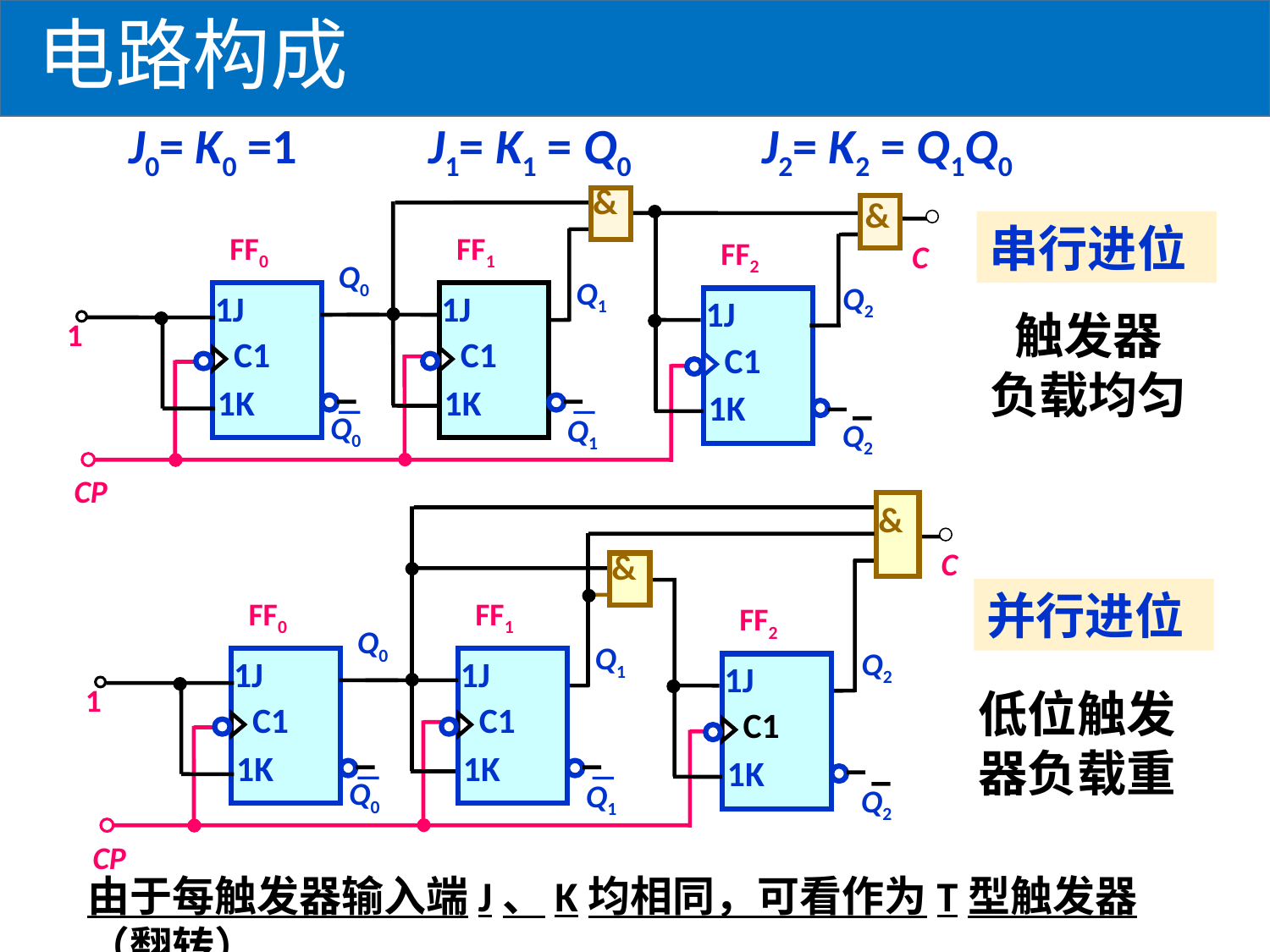

# 电路构成
J0= K0 =1
J1= K1 = Q0
J2= K2 = Q1Q0
&
&

FF0
FF1
FF2

C

Q0
Q1
Q2
1J
1J

1J

1

C1
C1
C1

1K
1K
1K

Q0

Q1

Q2

CP
串行进位
触发器
负载均匀
&

C
&

FF0
FF1

FF2

Q0
Q1
Q2
1J
1J

1J

1

C1
C1
C1

1K
1K
1K

Q0

Q1

Q2

CP
并行进位
低位触发
器负载重
由于每触发器输入端J、K均相同，可看作为T型触发器（翻转）